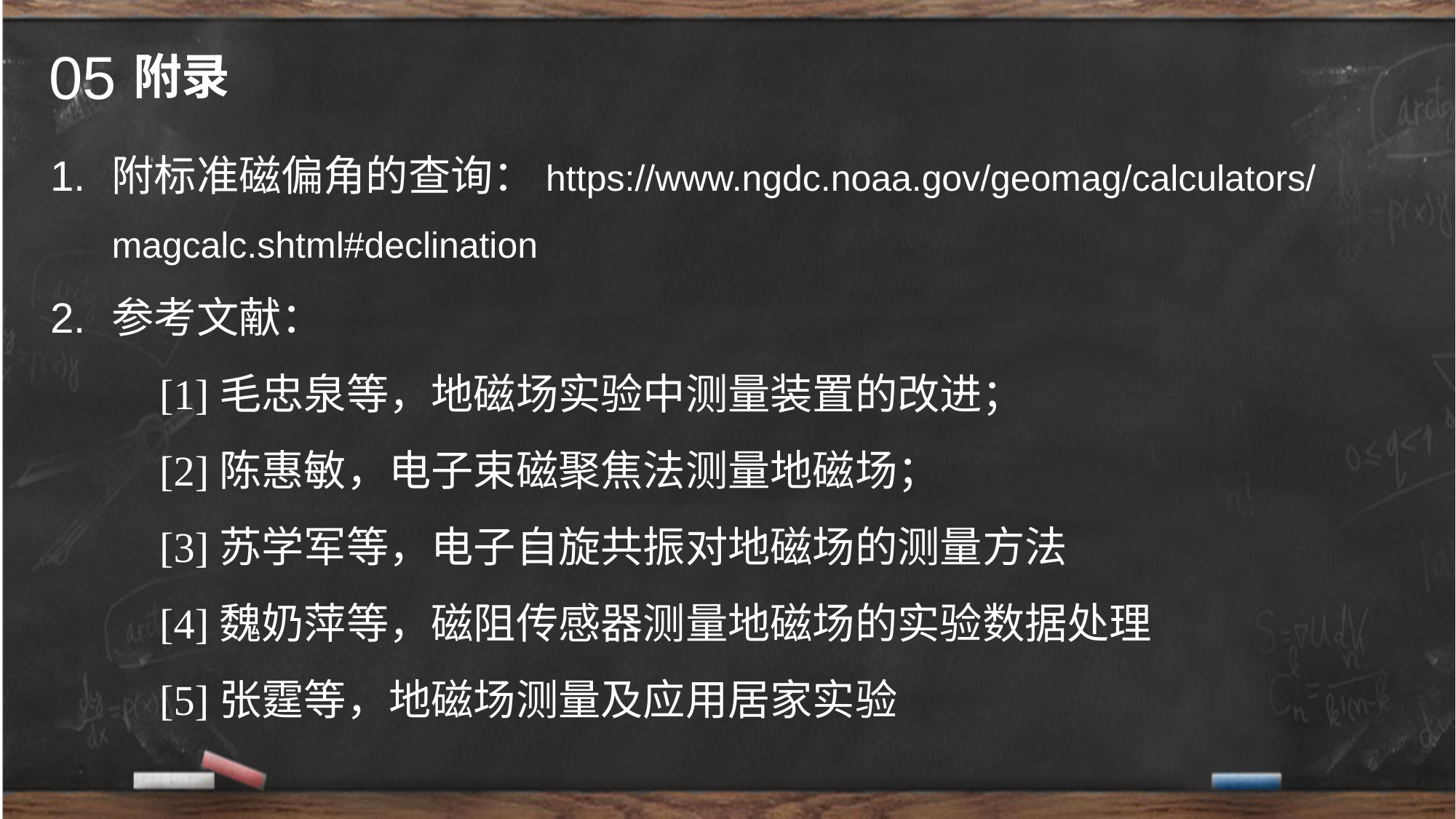

05
附录
附标准磁偏角的查询：https://www.ngdc.noaa.gov/geomag/calculators/magcalc.shtml#declination
参考文献：
	[1]毛忠泉等，地磁场实验中测量装置的改进；
	[2]陈惠敏，电子束磁聚焦法测量地磁场；
	[3]苏学军等，电子自旋共振对地磁场的测量方法
	[4]魏奶萍等，磁阻传感器测量地磁场的实验数据处理
	[5]张霆等，地磁场测量及应用居家实验